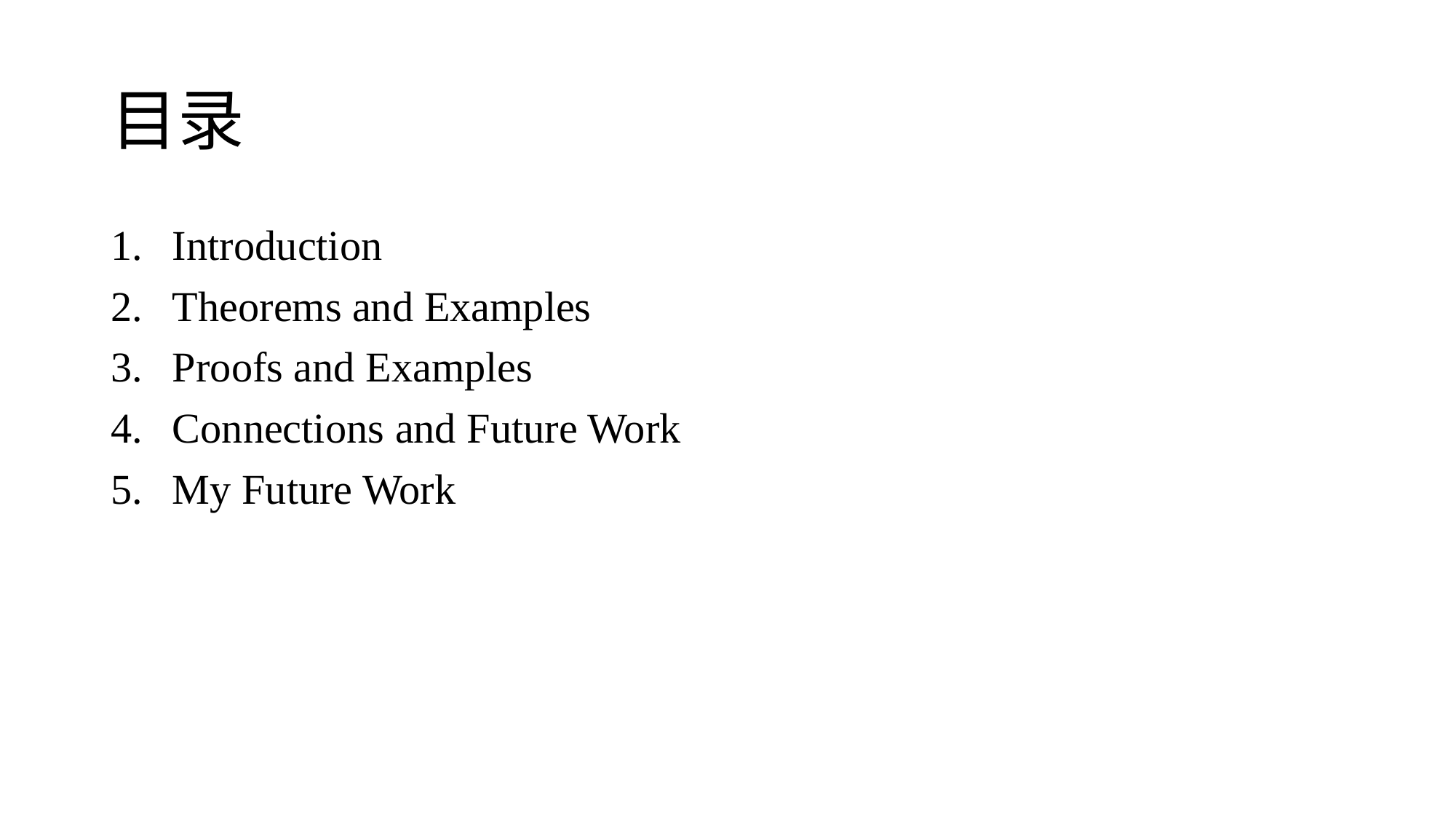

# 目录
Introduction
Theorems and Examples
Proofs and Examples
Connections and Future Work
My Future Work